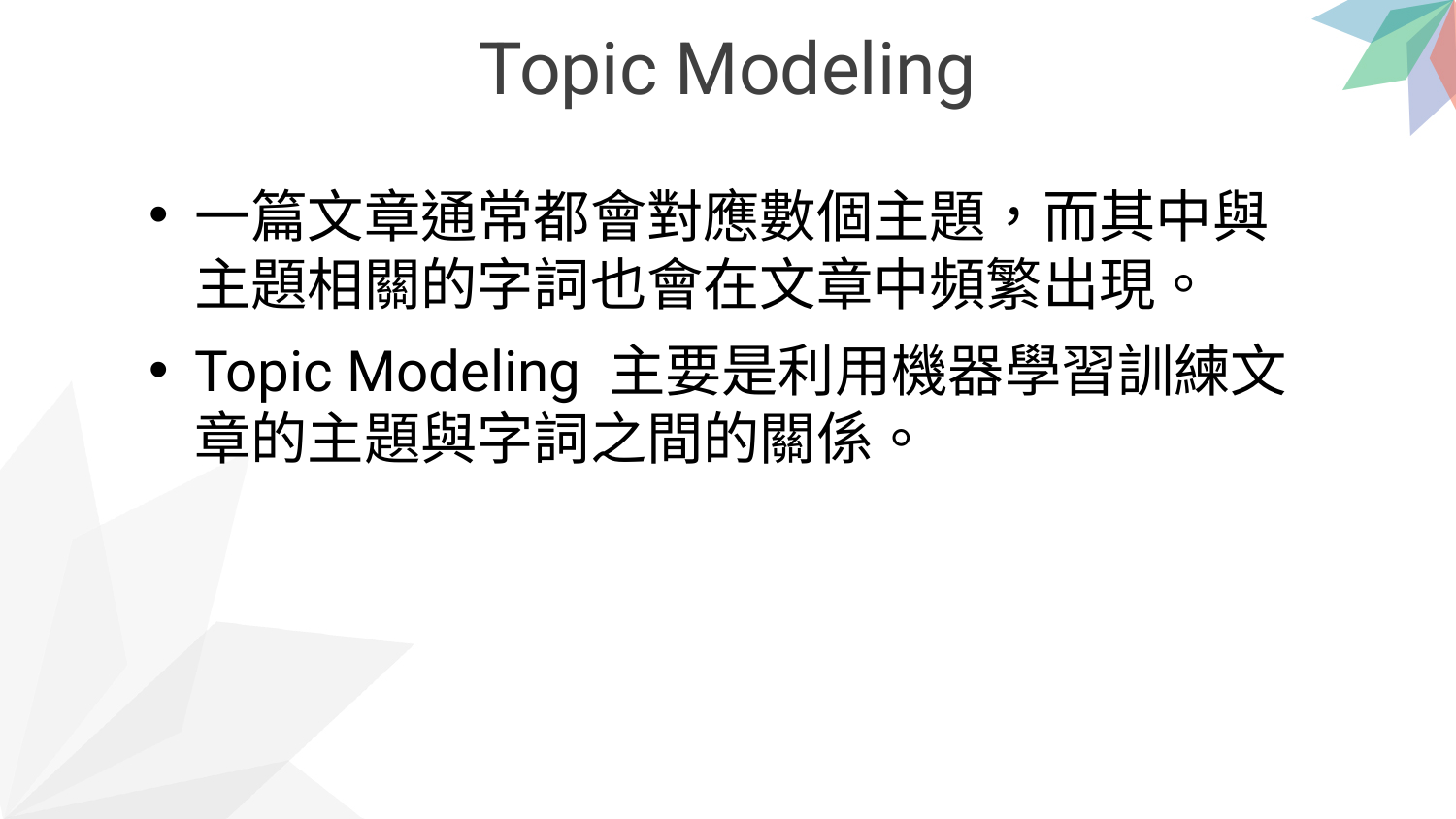

Topic Modeling

一篇文章通常都會對應數個主題，而其中與主題相關的字詞也會在文章中頻繁出現。

Topic Modeling 主要是利用機器學習訓練文章的主題與字詞之間的關係。